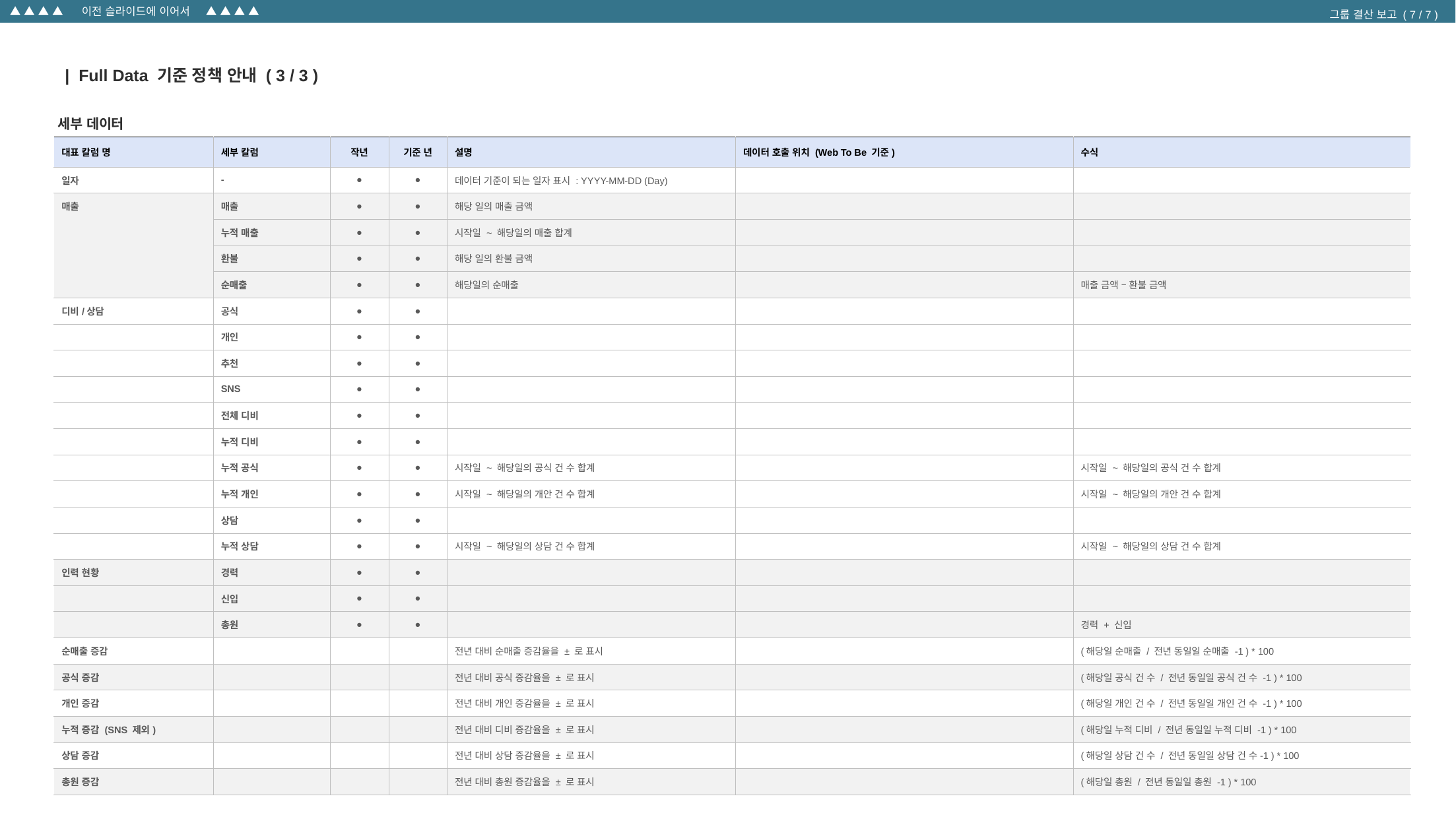

▲ ▲ ▲ ▲     이전 슬라이드에 이어서     ▲ ▲ ▲ ▲
그룹 결산 보고 ( 7 / 7 )
|  Full Data 기준 정책 안내 ( 3 / 3 )
세부 데이터
| 대표 칼럼 명 | 세부 칼럼 | 작년 | 기준 년 | 설명 | 데이터 호출 위치 (Web To Be 기준) | 수식 |
| --- | --- | --- | --- | --- | --- | --- |
| 일자 | - | ● | ● | 데이터 기준이 되는 일자 표시 : YYYY-MM-DD (Day) |  |  |
| 매출 | 매출 | ● | ● | 해당 일의 매출 금액 |  |  |
|  | 누적 매출 | ● | ● | 시작일 ~ 해당일의 매출 합계 |  |  |
|  | 환불 | ● | ● | 해당 일의 환불 금액 |  |  |
|  | 순매출 | ● | ● | 해당일의 순매출 |  | 매출 금액 – 환불 금액 |
| 디비/상담 | 공식 | ● | ● |  |  |  |
|  | 개인 | ● | ● |  |  |  |
|  | 추천 | ● | ● |  |  |  |
|  | SNS | ● | ● |  |  |  |
|  | 전체 디비 | ● | ● |  |  |  |
|  | 누적 디비 | ● | ● |  |  |  |
|  | 누적 공식 | ● | ● | 시작일 ~ 해당일의 공식 건 수 합계 |  | 시작일 ~ 해당일의 공식 건 수 합계 |
|  | 누적 개인 | ● | ● | 시작일 ~ 해당일의 개안 건 수 합계 |  | 시작일 ~ 해당일의 개안 건 수 합계 |
|  | 상담 | ● | ● |  |  |  |
|  | 누적 상담 | ● | ● | 시작일 ~ 해당일의 상담 건 수 합계 |  | 시작일 ~ 해당일의 상담 건 수 합계 |
| 인력 현황 | 경력 | ● | ● |  |  |  |
|  | 신입 | ● | ● |  |  |  |
|  | 총원 | ● | ● |  |  | 경력 + 신입 |
| 순매출 증감 |  |  |  | 전년 대비 순매출 증감율을 ± 로 표시 |  | (해당일 순매출 / 전년 동일일 순매출 -1 ) \* 100 |
| 공식 증감 |  |  |  | 전년 대비 공식 증감율을 ± 로 표시 |  | (해당일 공식 건 수 / 전년 동일일 공식 건 수 -1 ) \* 100 |
| 개인 증감 |  |  |  | 전년 대비 개인 증감율을 ± 로 표시 |  | (해당일 개인 건 수 / 전년 동일일 개인 건 수 -1 ) \* 100 |
| 누적 증감 (SNS 제외) |  |  |  | 전년 대비 디비 증감율을 ± 로 표시 |  | (해당일 누적 디비 / 전년 동일일 누적 디비 -1 ) \* 100 |
| 상담 증감 |  |  |  | 전년 대비 상담 증감율을 ± 로 표시 |  | (해당일 상담 건 수 / 전년 동일일 상담 건 수-1 ) \* 100 |
| 총원 증감 |  |  |  | 전년 대비 총원 증감율을 ± 로 표시 |  | (해당일 총원 / 전년 동일일 총원 -1 ) \* 100 |